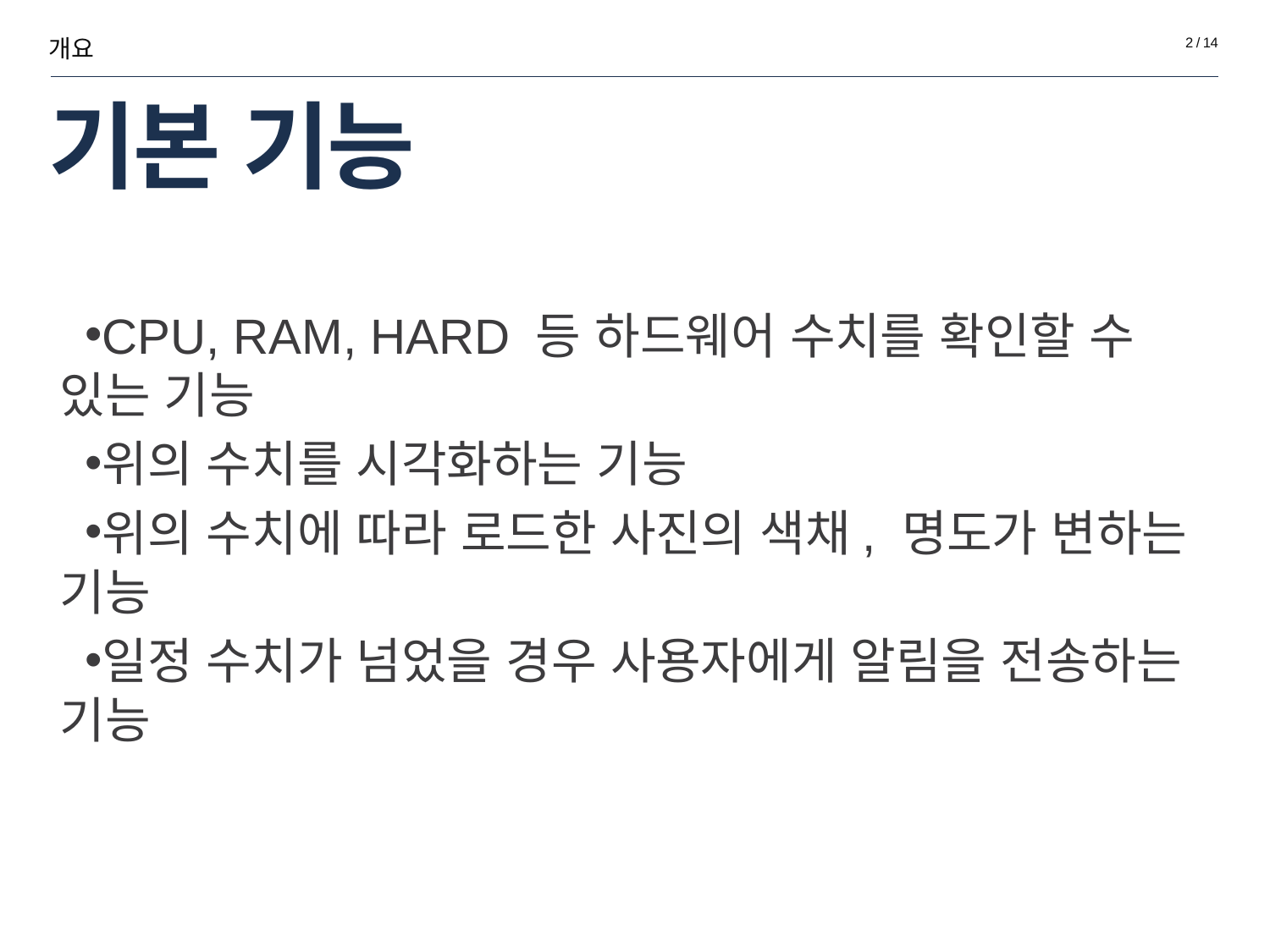

개요
2 / 14
# 기본 기능
CPU, RAM, HARD 등 하드웨어 수치를 확인할 수 있는 기능
위의 수치를 시각화하는 기능
위의 수치에 따라 로드한 사진의 색채, 명도가 변하는 기능
일정 수치가 넘었을 경우 사용자에게 알림을 전송하는 기능